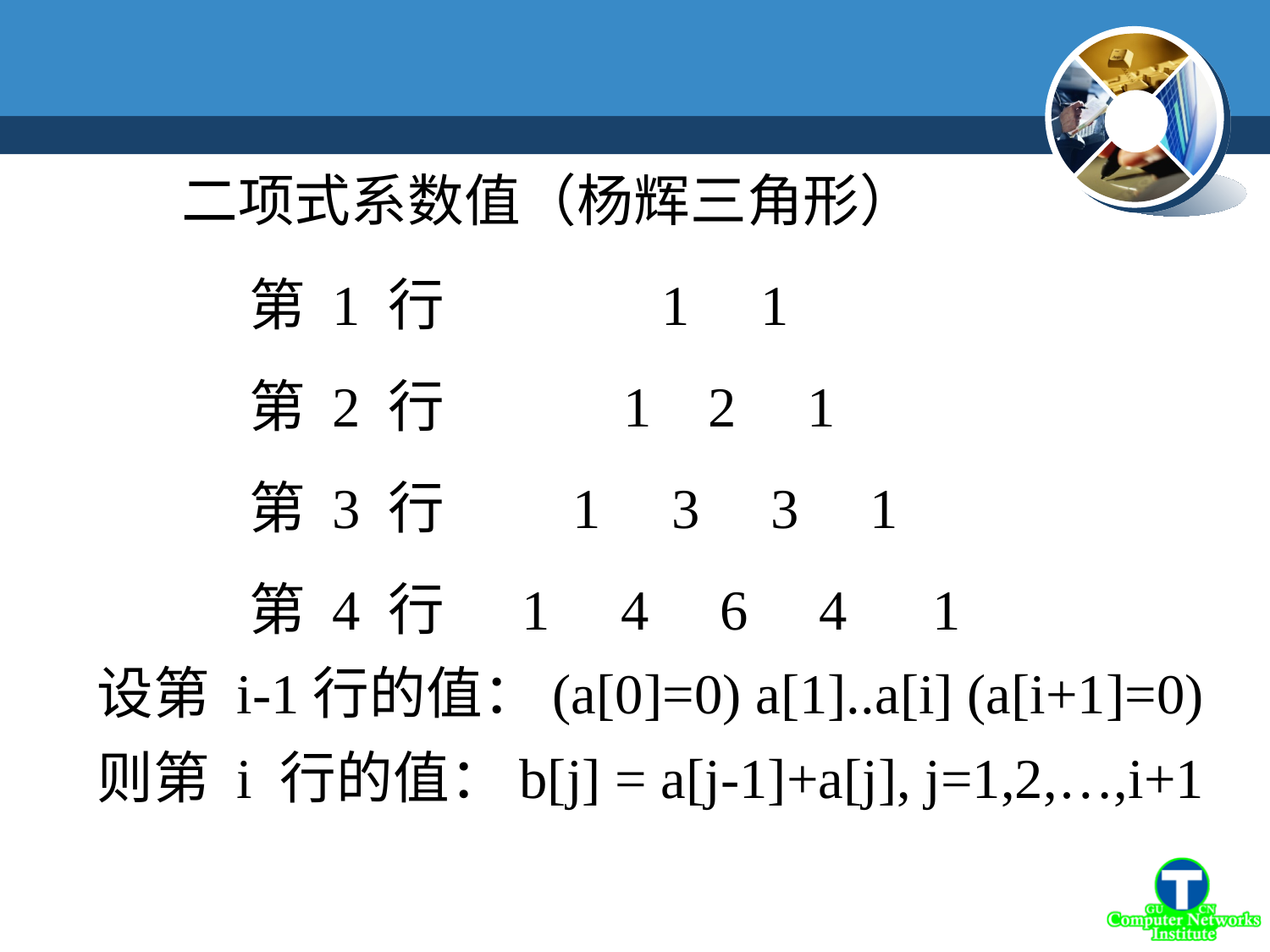

二项式系数值（杨辉三角形）
第 1 行                1     1
第 2 行             1    2     1
第 3 行         1     3     3     1
第 4 行     1     4     6     4      1
设第 i-1行的值：(a[0]=0) a[1]..a[i] (a[i+1]=0)
则第 i 行的值：b[j] = a[j-1]+a[j], j=1,2,…,i+1